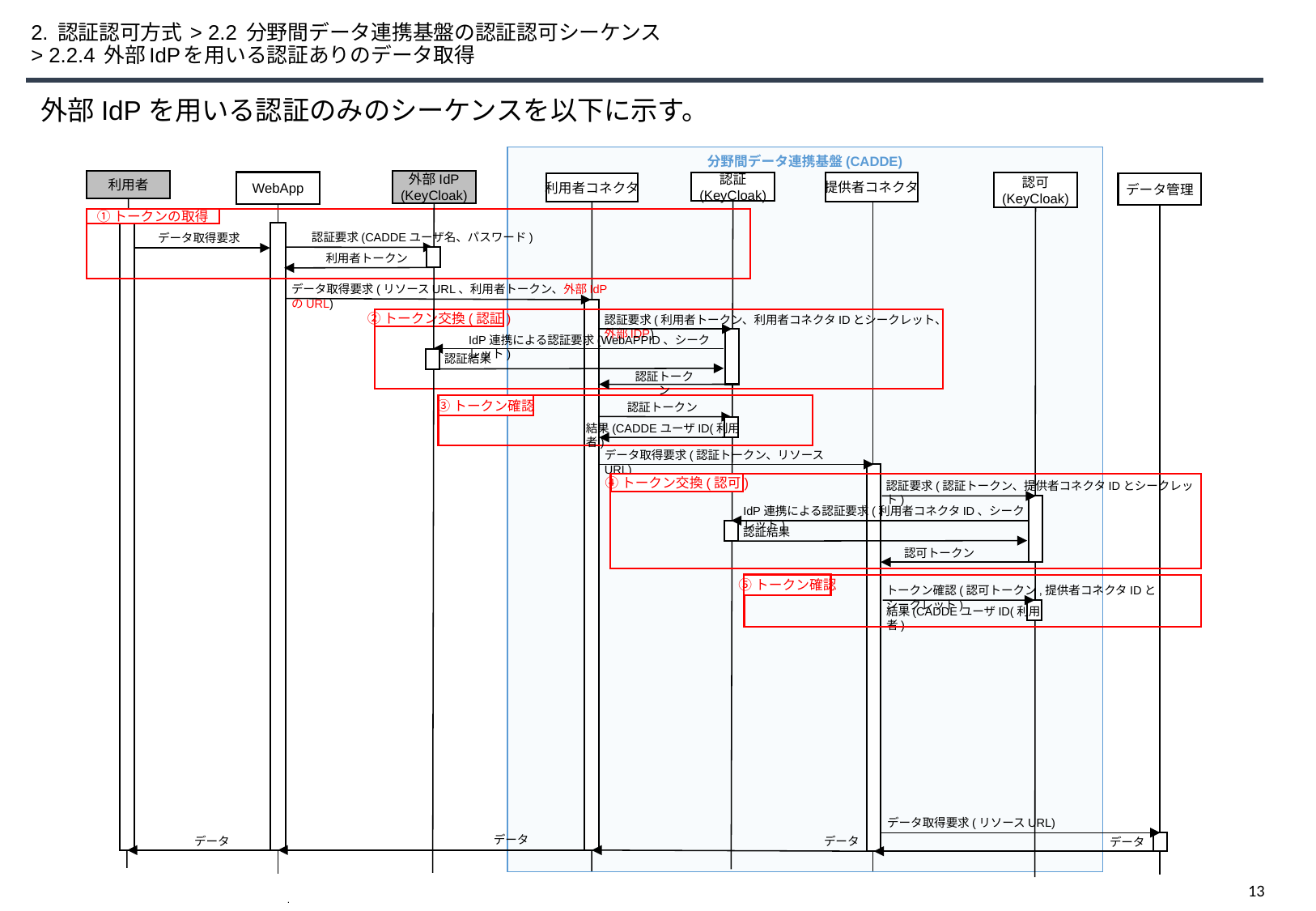

# 2. 認証認可方式 > 2.2 分野間データ連携基盤の認証認可シーケンス > 2.2.4 外部IdPを用いる認証ありのデータ取得
外部IdPを用いる認証のみのシーケンスを以下に示す。
分野間データ連携基盤(CADDE)
利用者
外部IdP
(KeyCloak)
WebApp
認証
(KeyCloak)
認可
(KeyCloak)
提供者コネクタ
利用者コネクタ
データ管理

①トークンの取得

認証要求(CADDEユーザ名、パスワード)
データ取得要求

利用者トークン
データ取得要求(リソースURL、利用者トークン、外部IdPのURL)

②トークン交換(認証)
認証要求(利用者トークン、利用者コネクタIDとシークレット、外部IDP)

IdP連携による認証要求(WebAPPID、シークレット)

認証結果
認証トークン
③トークン確認

認証トークン

結果(CADDEユーザID(利用者)
データ取得要求(認証トークン、リソースURL)

④トークン交換(認可)
認証要求(認証トークン、提供者コネクタIDとシークレット)

IdP連携による認証要求(利用者コネクタID、シークレット)

認証結果
認可トークン
⑤トークン確認

トークン確認(認可トークン,提供者コネクタIDとシークレット)

結果(CADDEユーザID(利用者)
データ取得要求(リソースURL)
データ

データ
データ
データ